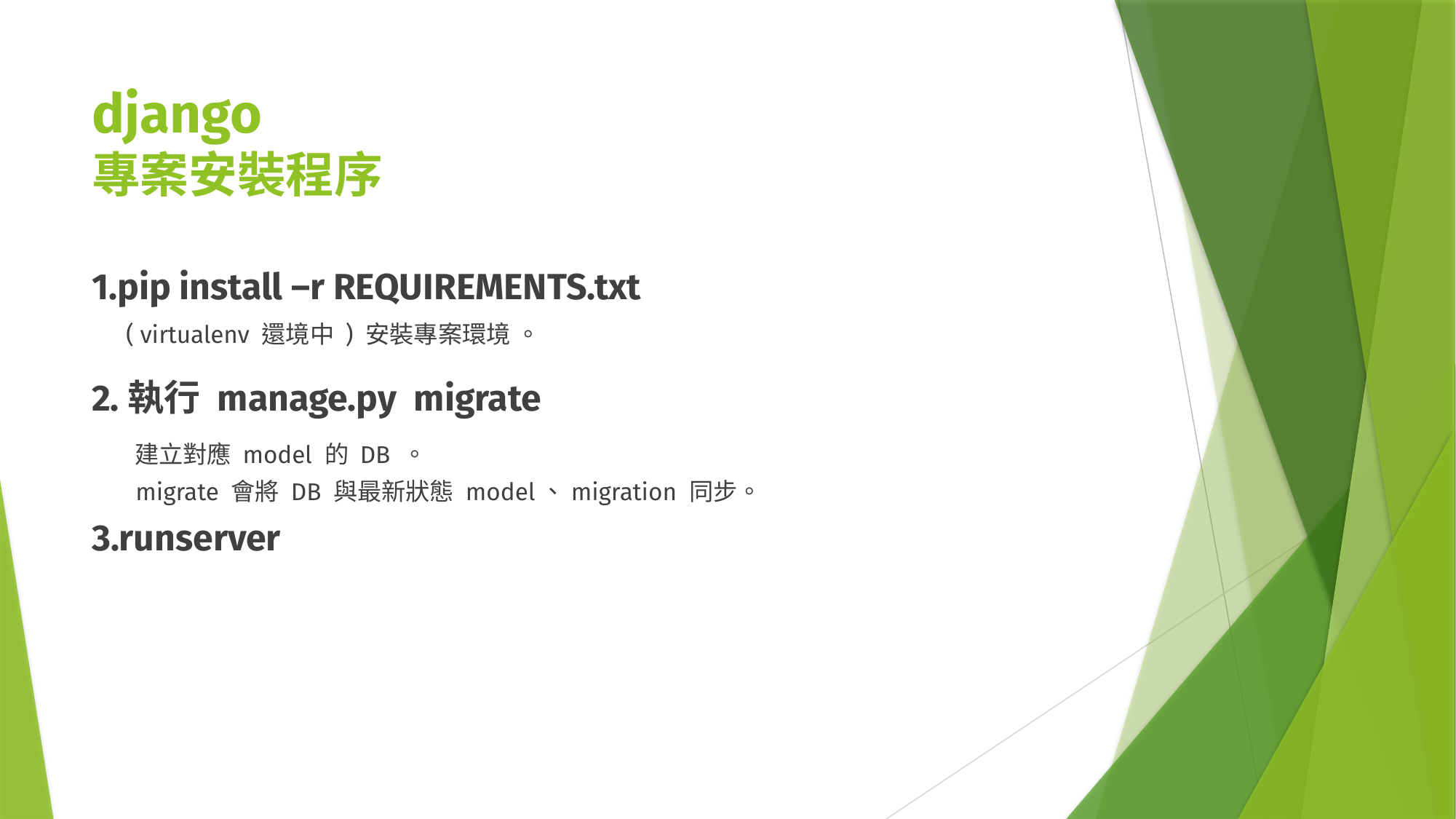

# django 專案安裝程序
1.pip install –r REQUIREMENTS.txt
    ( virtualenv 還境中 ) 安裝專案環境 。
2.執行 manage.py  migrate
    建立對應 model 的 DB 。
       migrate 會將 DB 與最新狀態 model、migration 同步。
3.runserver